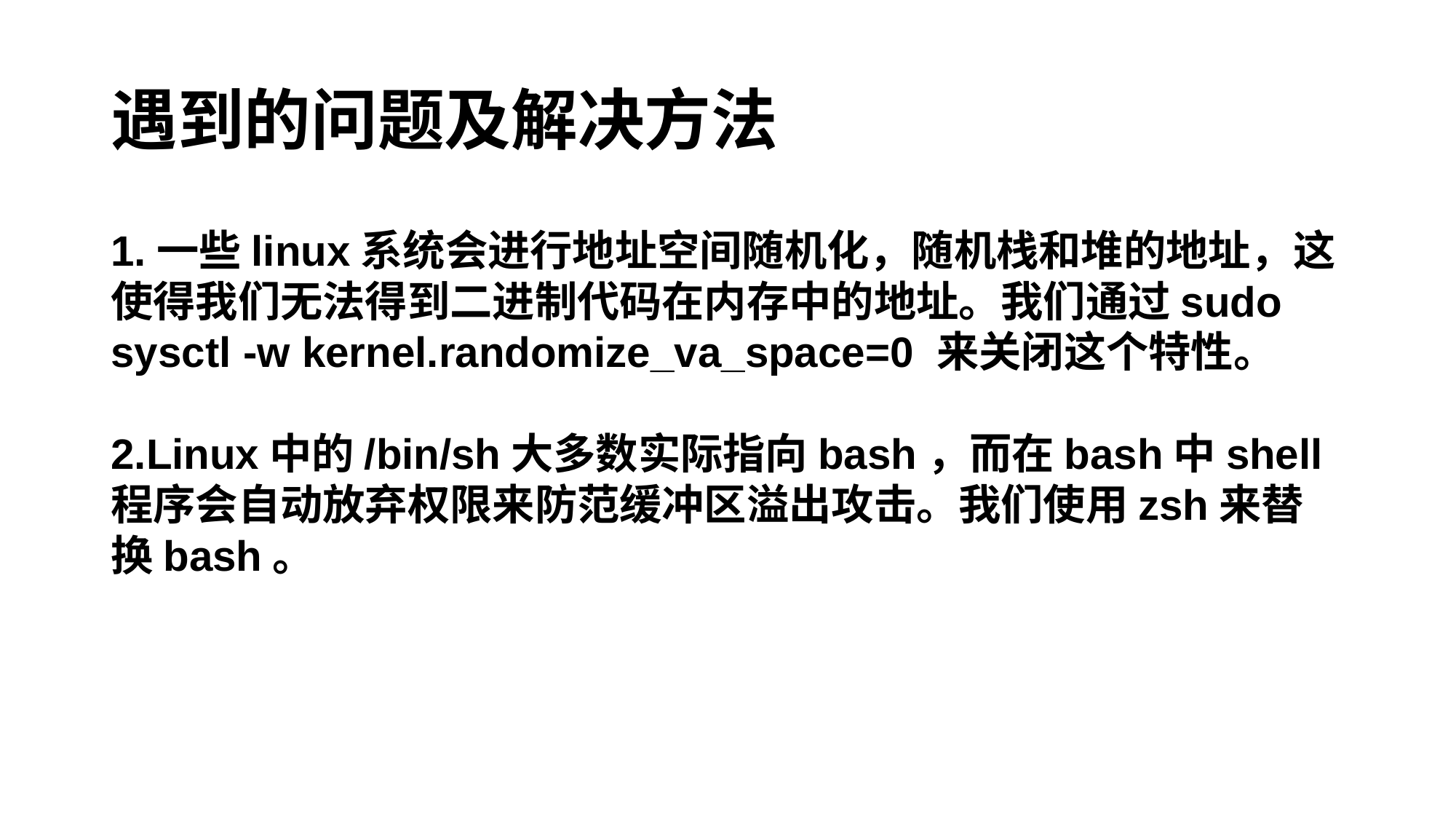

# 遇到的问题及解决方法
1.一些linux系统会进行地址空间随机化，随机栈和堆的地址，这使得我们无法得到二进制代码在内存中的地址。我们通过sudo sysctl -w kernel.randomize_va_space=0 来关闭这个特性。

2.Linux中的/bin/sh大多数实际指向bash，而在bash中shell程序会自动放弃权限来防范缓冲区溢出攻击。我们使用zsh来替换bash。